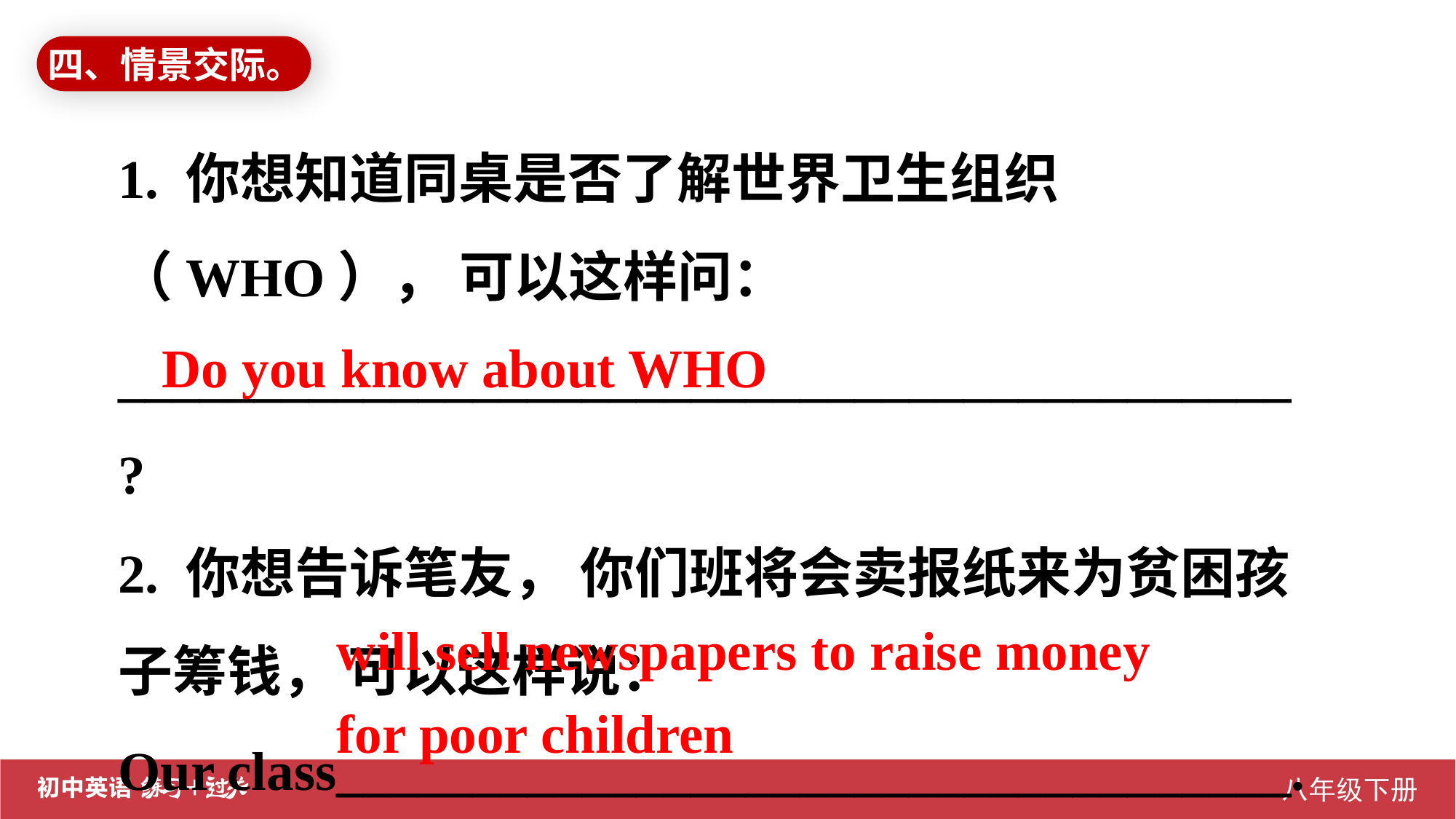

四、情景交际。
1. 你想知道同桌是否了解世界卫生组织（WHO）， 可以这样问：
___________________________________________?
2. 你想告诉笔友， 你们班将会卖报纸来为贫困孩子筹钱， 可以这样说：
Our class___________________________________.
Do you know about WHO
will sell newspapers to raise money for poor children